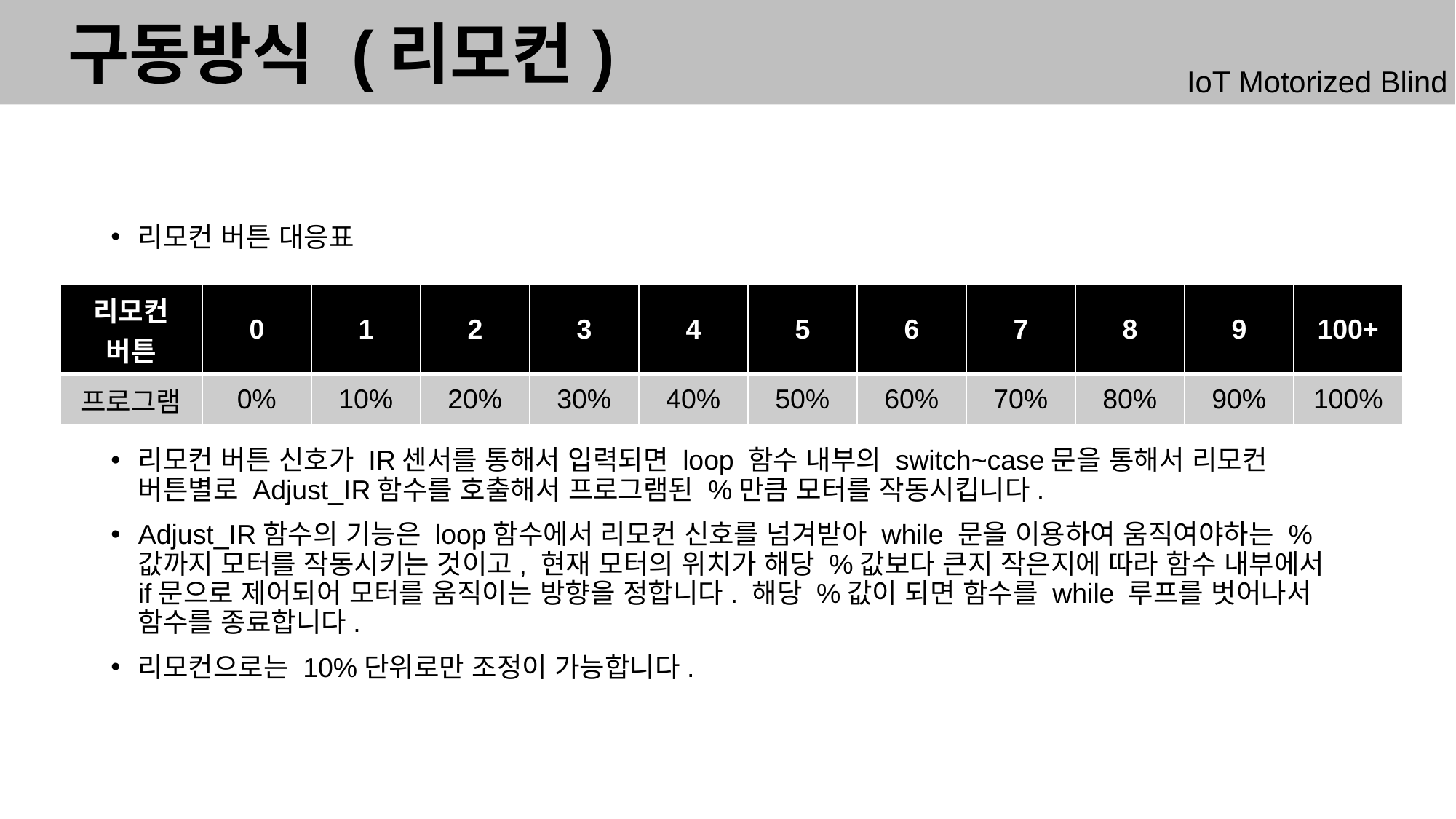

구동방식 (리모컨)
IoT Motorized Blind
리모컨 버튼 대응표

리모컨 버튼 신호가 IR센서를 통해서 입력되면 loop 함수 내부의 switch~case문을 통해서 리모컨 버튼별로 Adjust_IR함수를 호출해서 프로그램된 %만큼 모터를 작동시킵니다.
Adjust_IR함수의 기능은 loop함수에서 리모컨 신호를 넘겨받아 while 문을 이용하여 움직여야하는 %값까지 모터를 작동시키는 것이고, 현재 모터의 위치가 해당 %값보다 큰지 작은지에 따라 함수 내부에서 if문으로 제어되어 모터를 움직이는 방향을 정합니다. 해당 %값이 되면 함수를 while 루프를 벗어나서 함수를 종료합니다.
리모컨으로는 10%단위로만 조정이 가능합니다.
| 리모컨 버튼 | 0 | 1 | 2 | 3 | 4 | 5 | 6 | 7 | 8 | 9 | 100+ |
| --- | --- | --- | --- | --- | --- | --- | --- | --- | --- | --- | --- |
| 프로그램 | 0% | 10% | 20% | 30% | 40% | 50% | 60% | 70% | 80% | 90% | 100% |